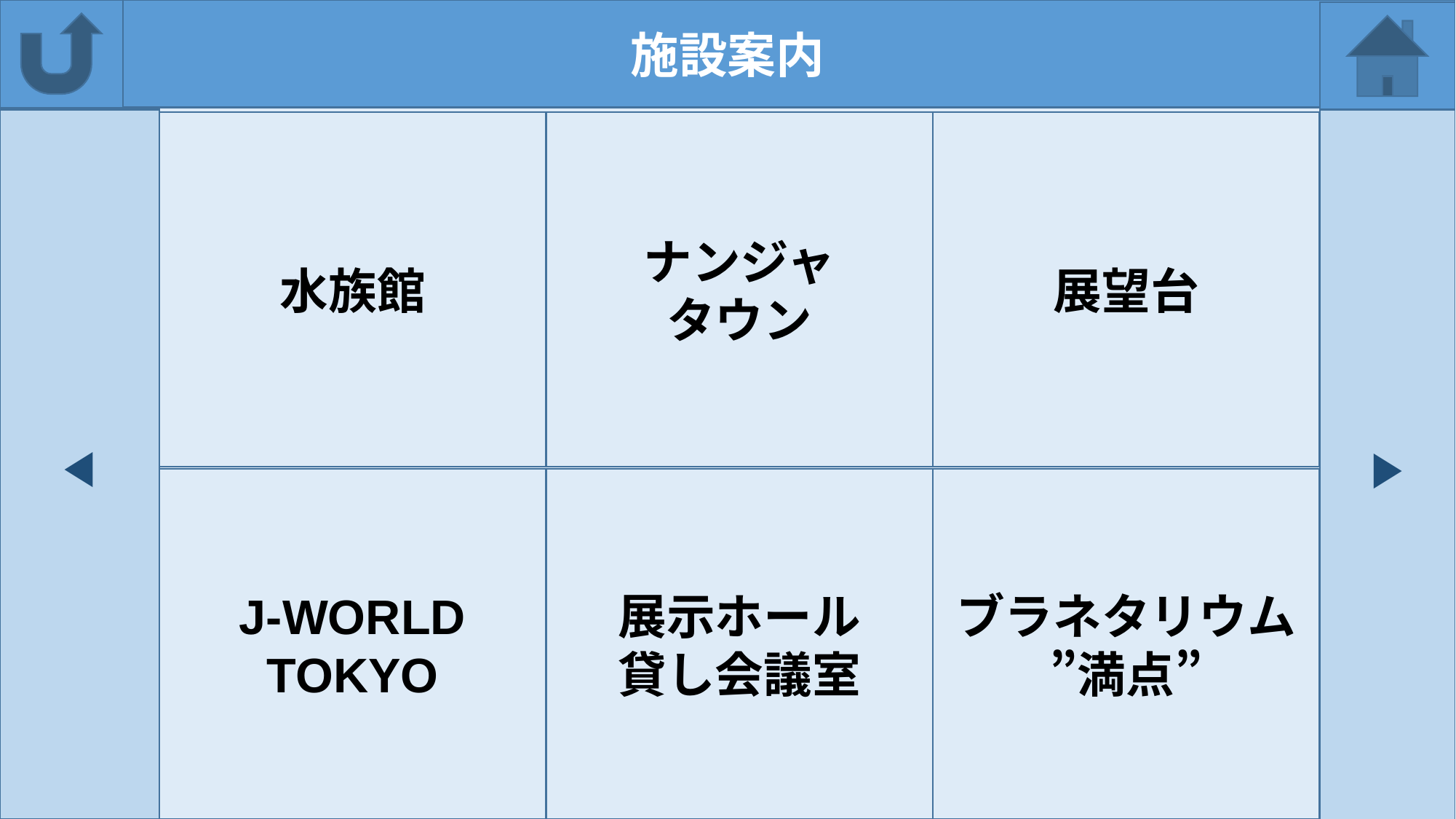

施設案内

◀
▶
水族館
ナンジャ
タウン
展望台
J-WORLD
TOKYO
展示ホール
貸し会議室
ブラネタリウム
”満点”